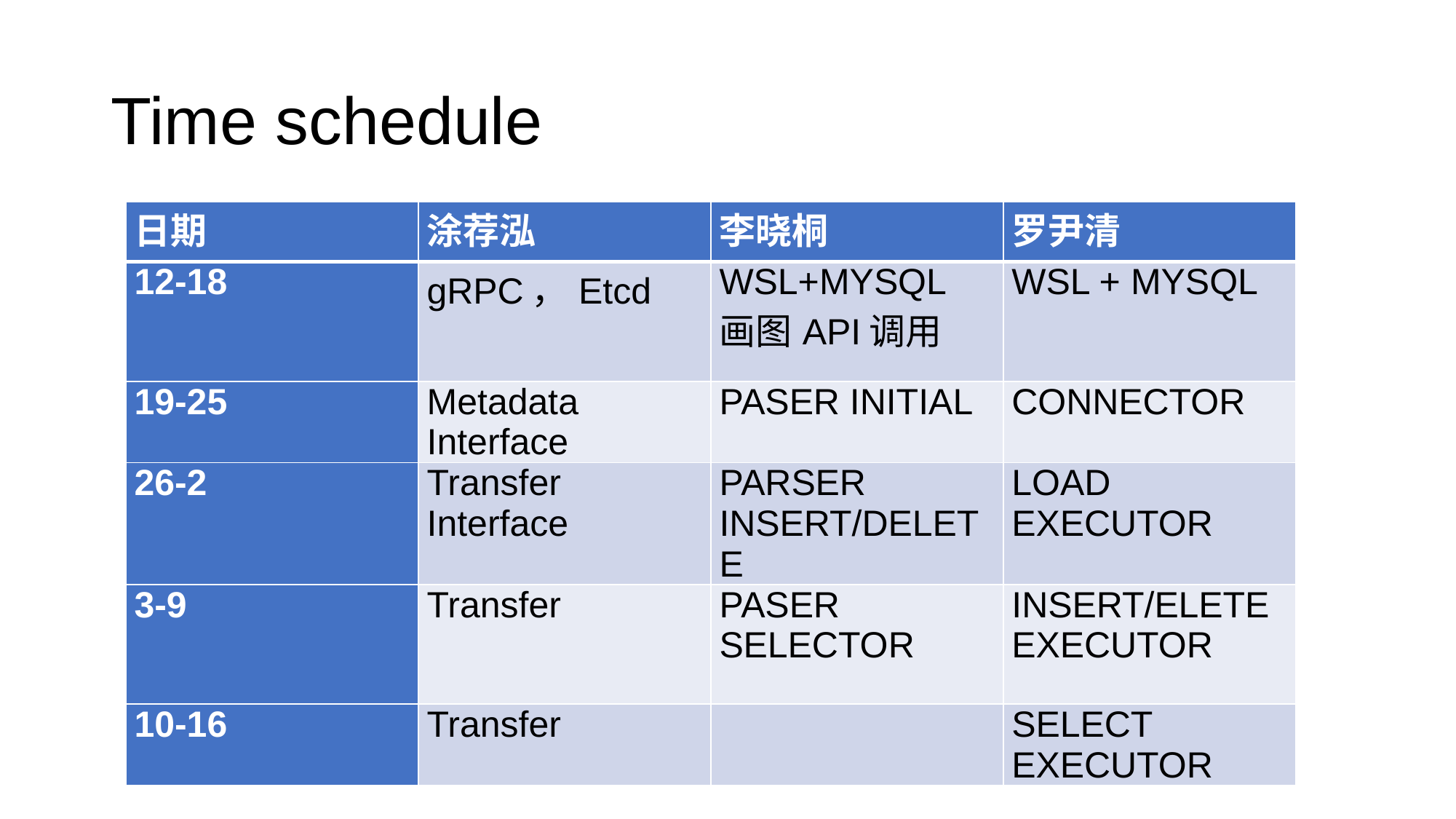

# Time schedule
| 日期 | 涂荐泓 | 李晓桐 | 罗尹清 |
| --- | --- | --- | --- |
| 12-18 | gRPC，Etcd | WSL+MYSQL 画图API调用 | WSL + MYSQL |
| 19-25 | Metadata Interface | PASER INITIAL | CONNECTOR |
| 26-2 | Transfer Interface | PARSER INSERT/DELETE | LOAD EXECUTOR |
| 3-9 | Transfer | PASER SELECTOR | INSERT/ELETE EXECUTOR |
| 10-16 | Transfer |  | SELECT EXECUTOR |